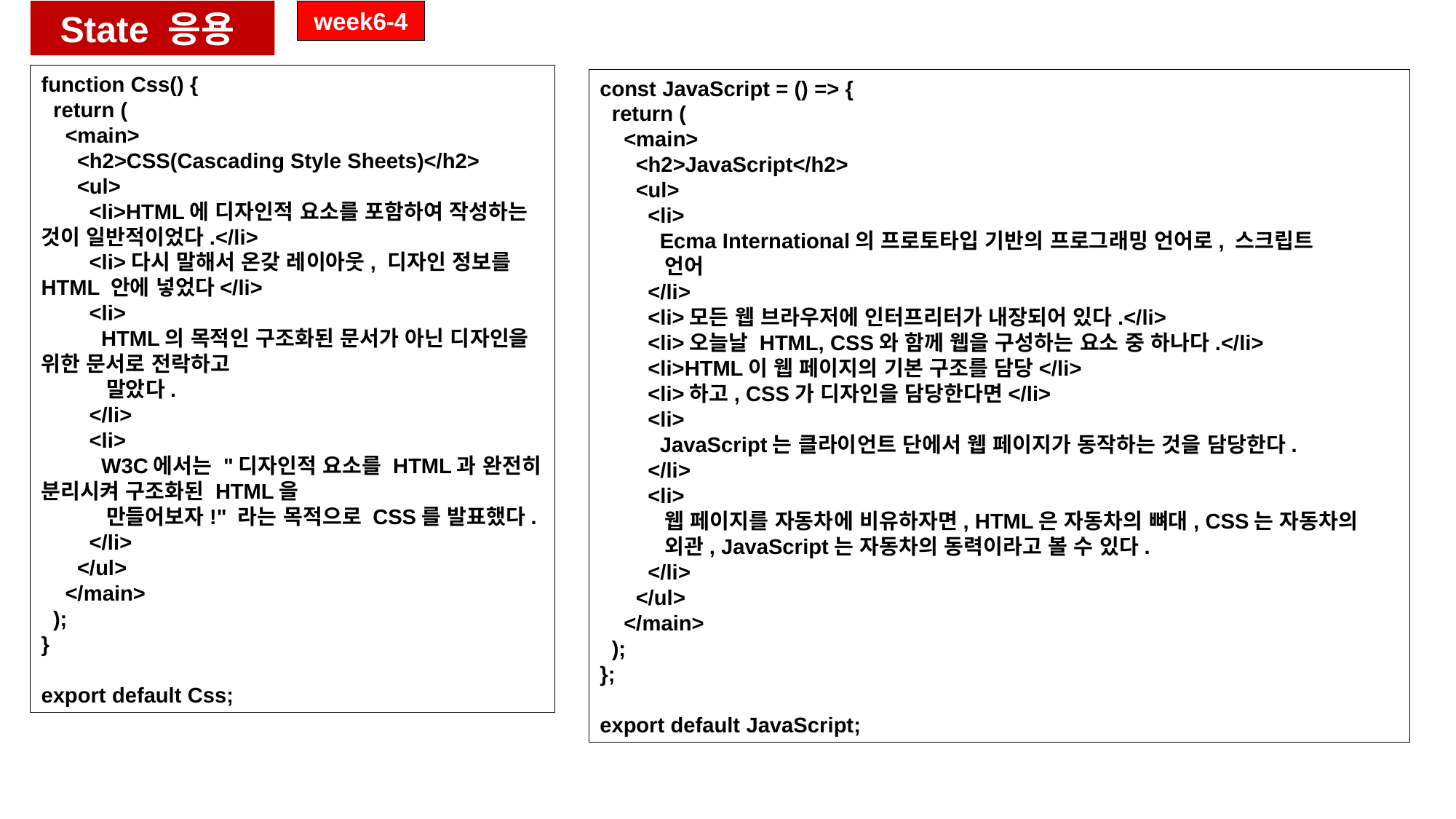

week6-4
State 응용
function Css() {
  return (
    <main>
      <h2>CSS(Cascading Style Sheets)</h2>
      <ul>
        <li>HTML에 디자인적 요소를 포함하여 작성하는 것이 일반적이었다.</li>
        <li>다시 말해서 온갖 레이아웃, 디자인 정보를 HTML 안에 넣었다</li>
        <li>
          HTML의 목적인 구조화된 문서가 아닌 디자인을 위한 문서로 전락하고
          말았다.
        </li>
        <li>
          W3C에서는 "디자인적 요소를 HTML과 완전히 분리시켜 구조화된 HTML을
          만들어보자!" 라는 목적으로 CSS를 발표했다.
        </li>
      </ul>
    </main>
  );
}
export default Css;
const JavaScript = () => {
  return (
    <main>
      <h2>JavaScript</h2>
      <ul>
        <li>
          Ecma International의 프로토타입 기반의 프로그래밍 언어로, 스크립트
          언어
        </li>
        <li>모든 웹 브라우저에 인터프리터가 내장되어 있다.</li>
        <li>오늘날 HTML, CSS와 함께 웹을 구성하는 요소 중 하나다.</li>
        <li>HTML이 웹 페이지의 기본 구조를 담당</li>
        <li>하고, CSS가 디자인을 담당한다면</li>
        <li>
          JavaScript는 클라이언트 단에서 웹 페이지가 동작하는 것을 담당한다.
        </li>
        <li>
          웹 페이지를 자동차에 비유하자면, HTML은 자동차의 뼈대, CSS는 자동차의
          외관, JavaScript는 자동차의 동력이라고 볼 수 있다.
        </li>
      </ul>
    </main>
  );
};
export default JavaScript;